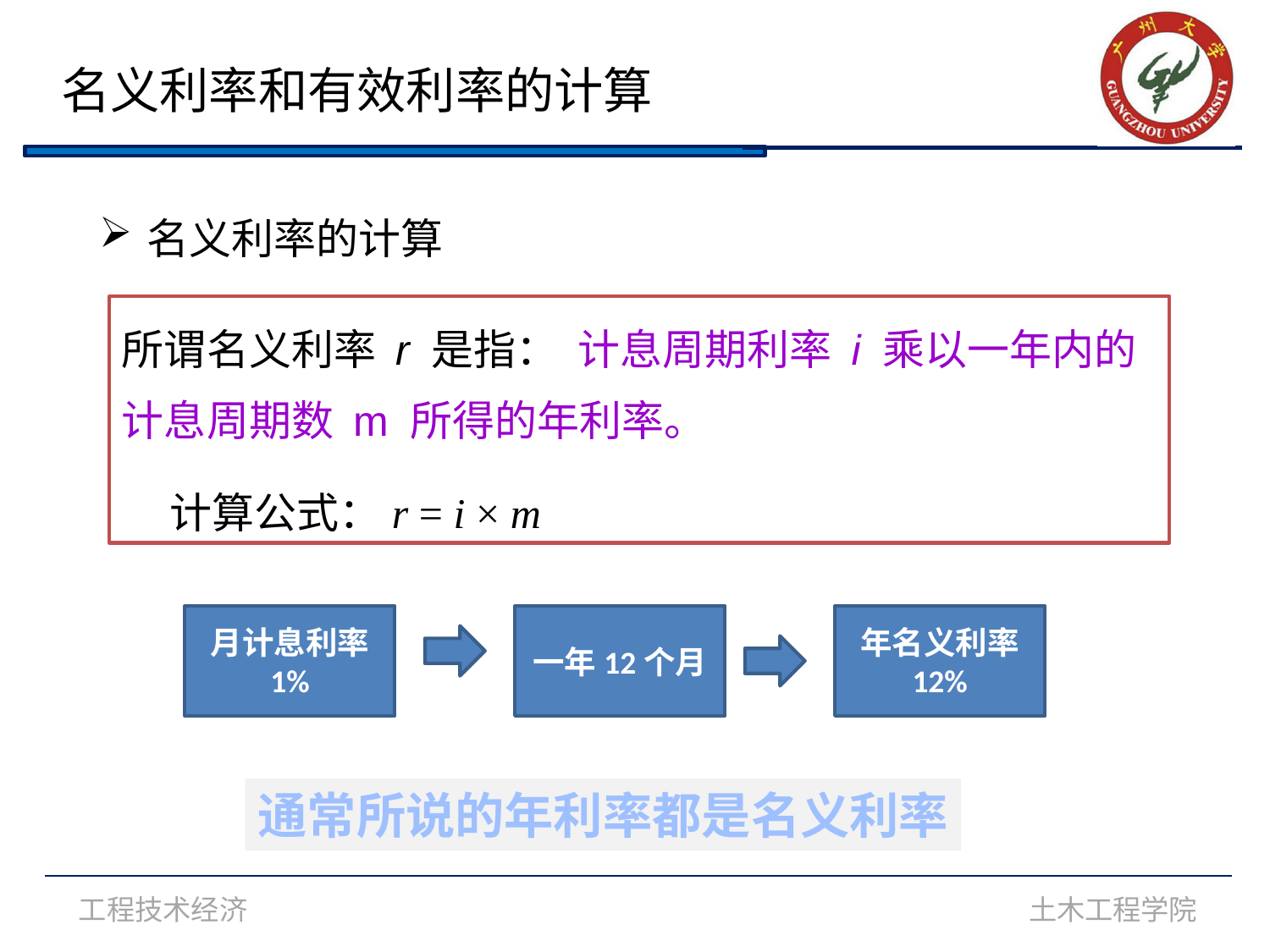

名义利率和有效利率的计算
名义利率的计算
所谓名义利率 r 是指：  计息周期利率 i 乘以一年内的计息周期数 m 所得的年利率。
    计算公式：r = i × m
月计息利率
1%
一年12个月
年名义利率
12%

通常所说的年利率都是名义利率